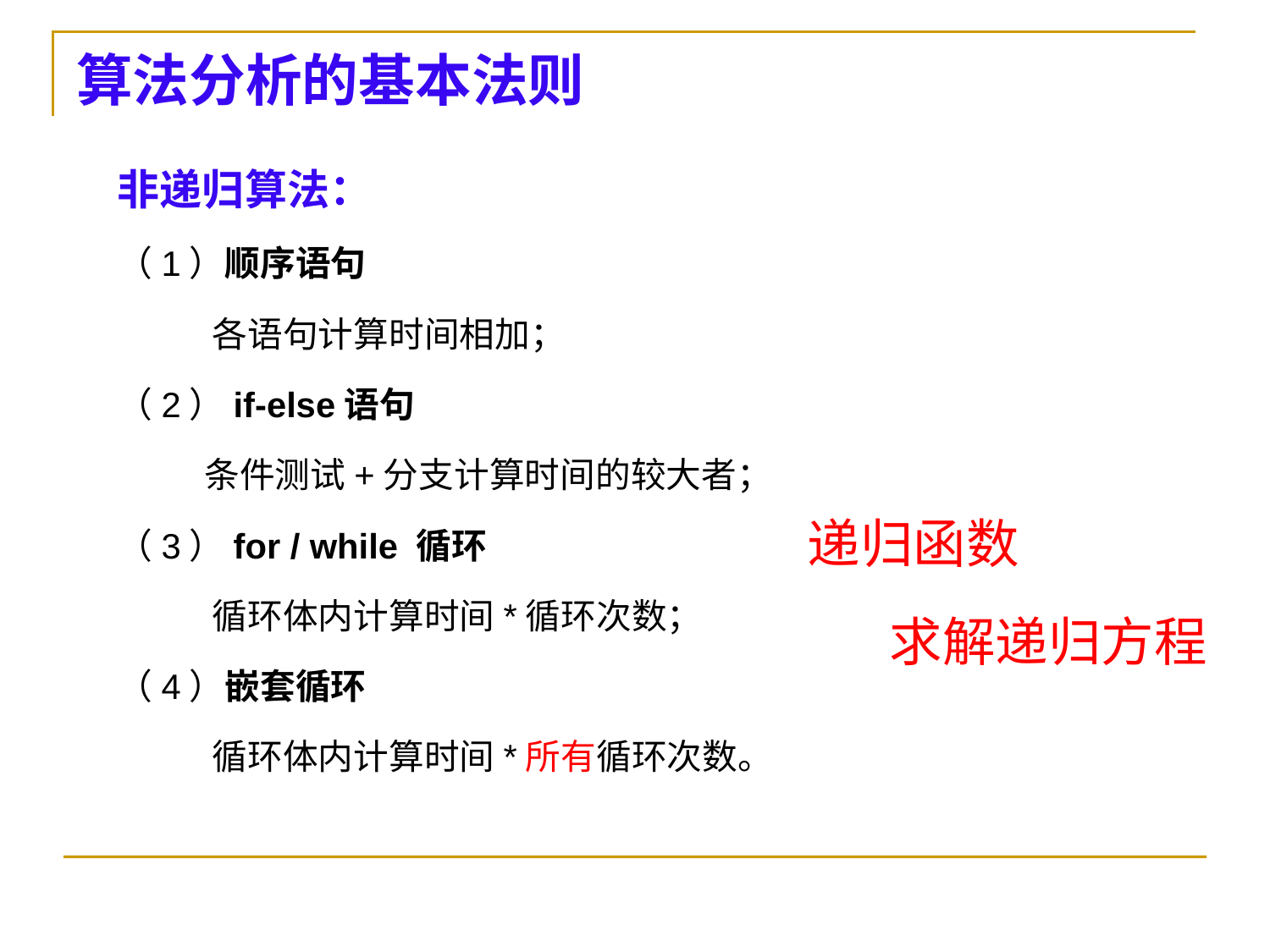

# 算法分析的基本法则
非递归算法：
（1）顺序语句
           各语句计算时间相加；
（2）if-else语句
          条件测试+分支计算时间的较大者；
（3）for / while 循环
           循环体内计算时间*循环次数；
（4）嵌套循环
           循环体内计算时间*所有循环次数。
递归函数
求解递归方程